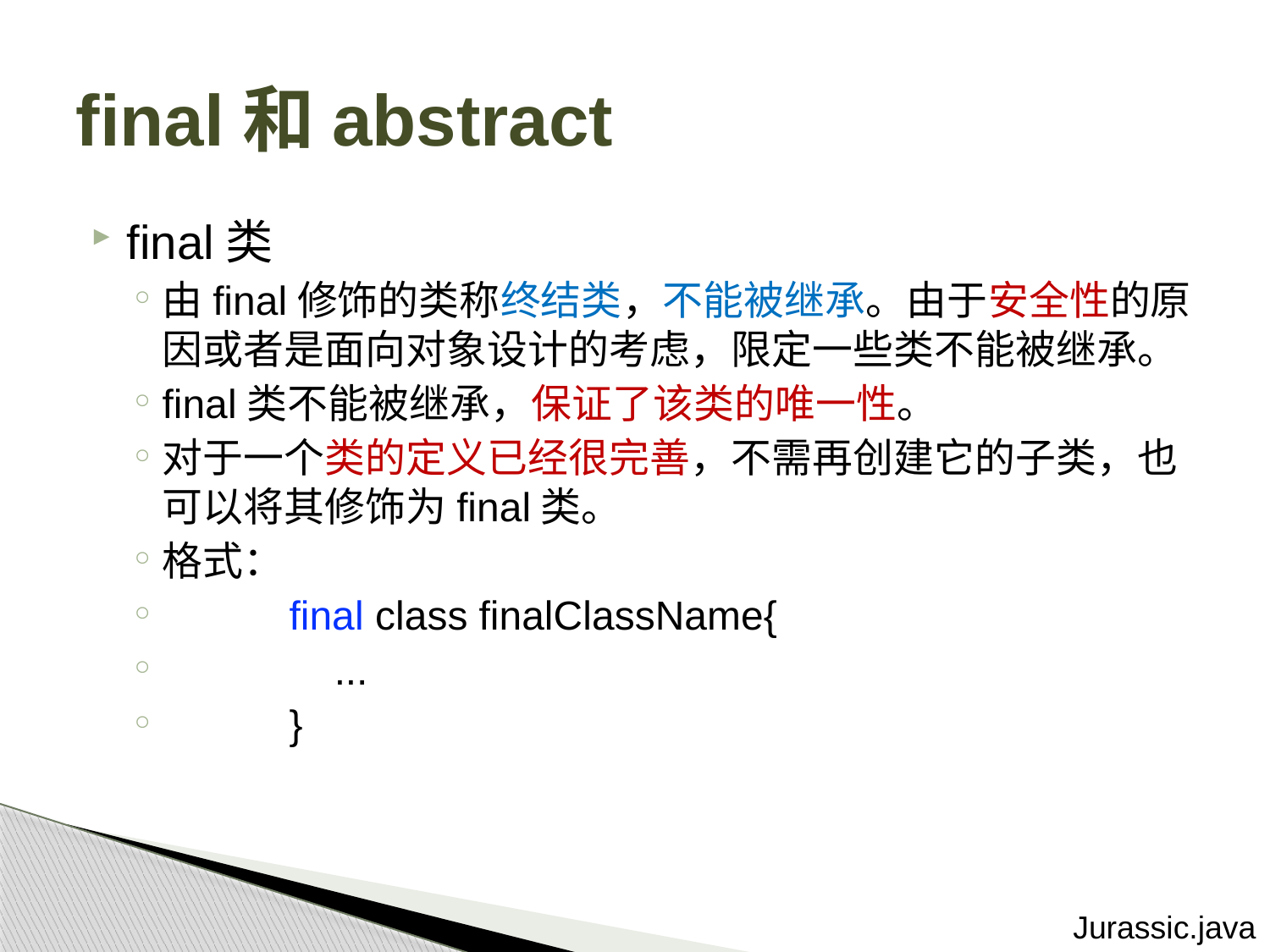

# final和abstract
final类
由final修饰的类称终结类，不能被继承。由于安全性的原因或者是面向对象设计的考虑，限定一些类不能被继承。
final类不能被继承，保证了该类的唯一性。
对于一个类的定义已经很完善，不需再创建它的子类，也可以将其修饰为final类。
格式：
	final class finalClassName{
	    ...
	}

Jurassic.java